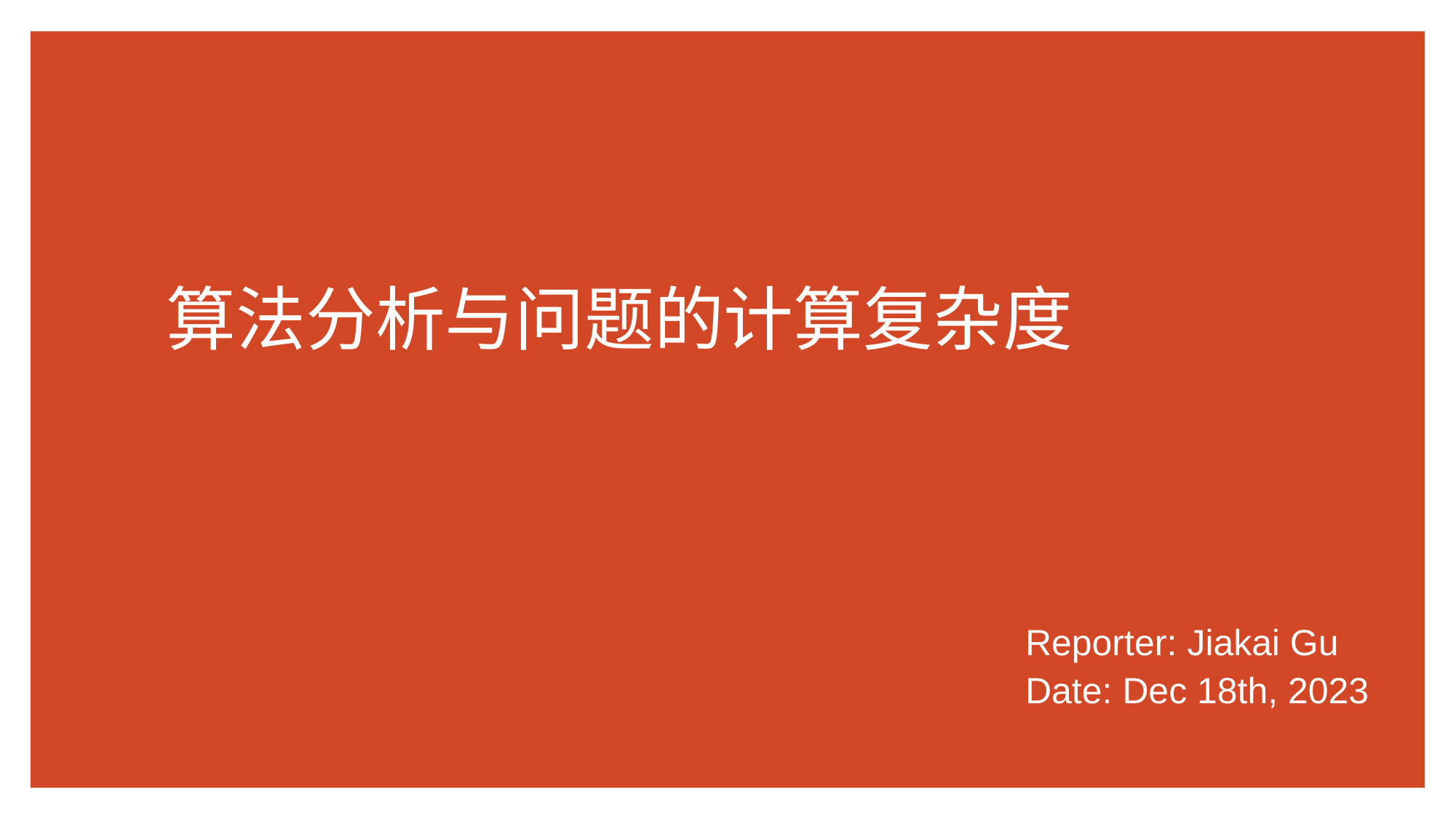

算法分析与问题的计算复杂度
Reporter: Jiakai Gu
Date: Dec 18th, 2023